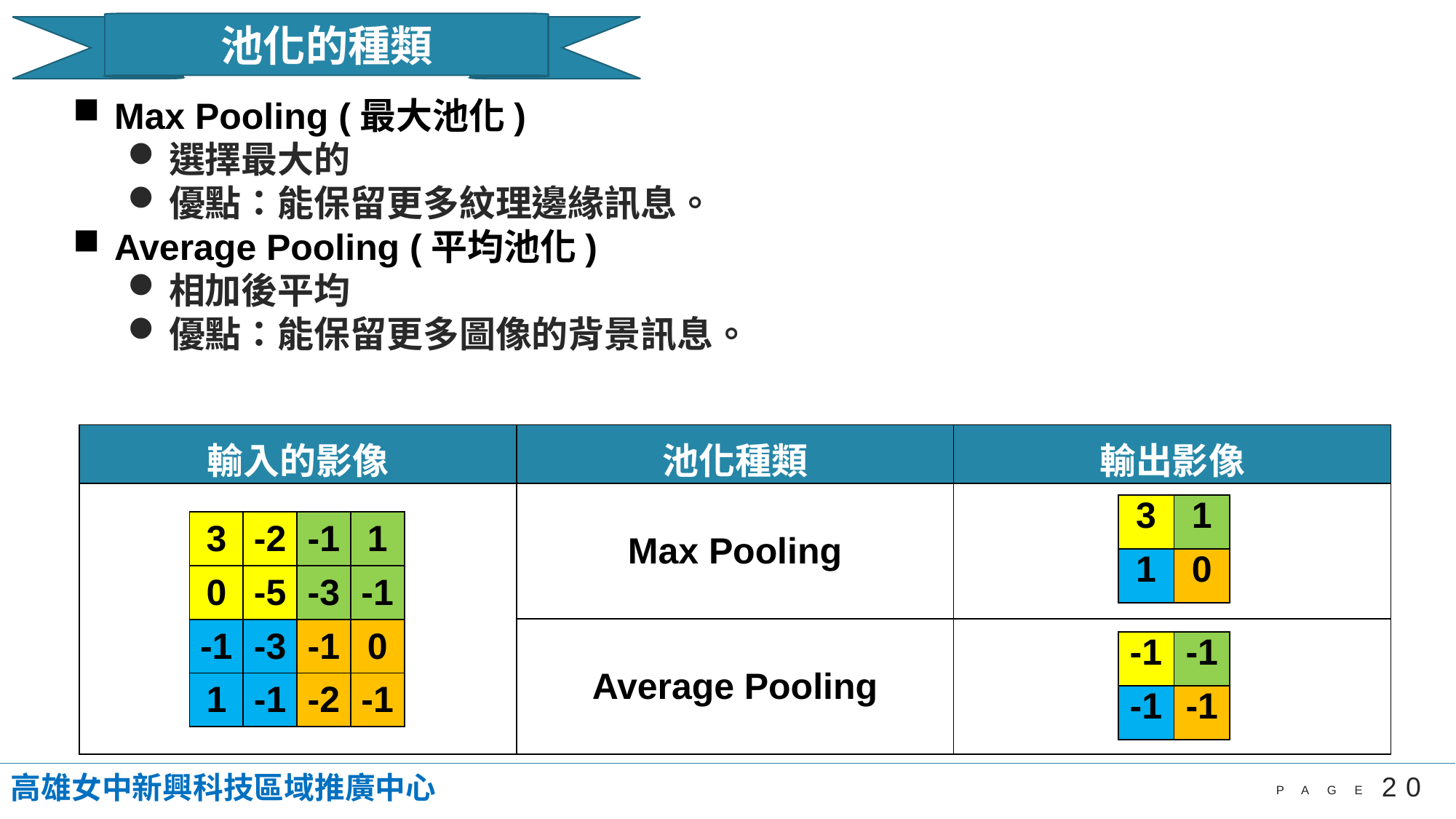

池化的種類
Max Pooling (最大池化)
選擇最大的
優點：能保留更多紋理邊緣訊息。
Average Pooling (平均池化)
相加後平均
優點：能保留更多圖像的背景訊息。
| 輸入的影像 | 池化種類 | 輸出影像 |
| --- | --- | --- |
|  | Max Pooling |  |
|  | Average Pooling |  |
| 3 | 1 |
| --- | --- |
| 1 | 0 |
| 3 | -2 | -1 | 1 |
| --- | --- | --- | --- |
| 0 | -5 | -3 | -1 |
| -1 | -3 | -1 | 0 |
| 1 | -1 | -2 | -1 |
| -1 | -1 |
| --- | --- |
| -1 | -1 |
高雄女中新興科技區域推廣中心